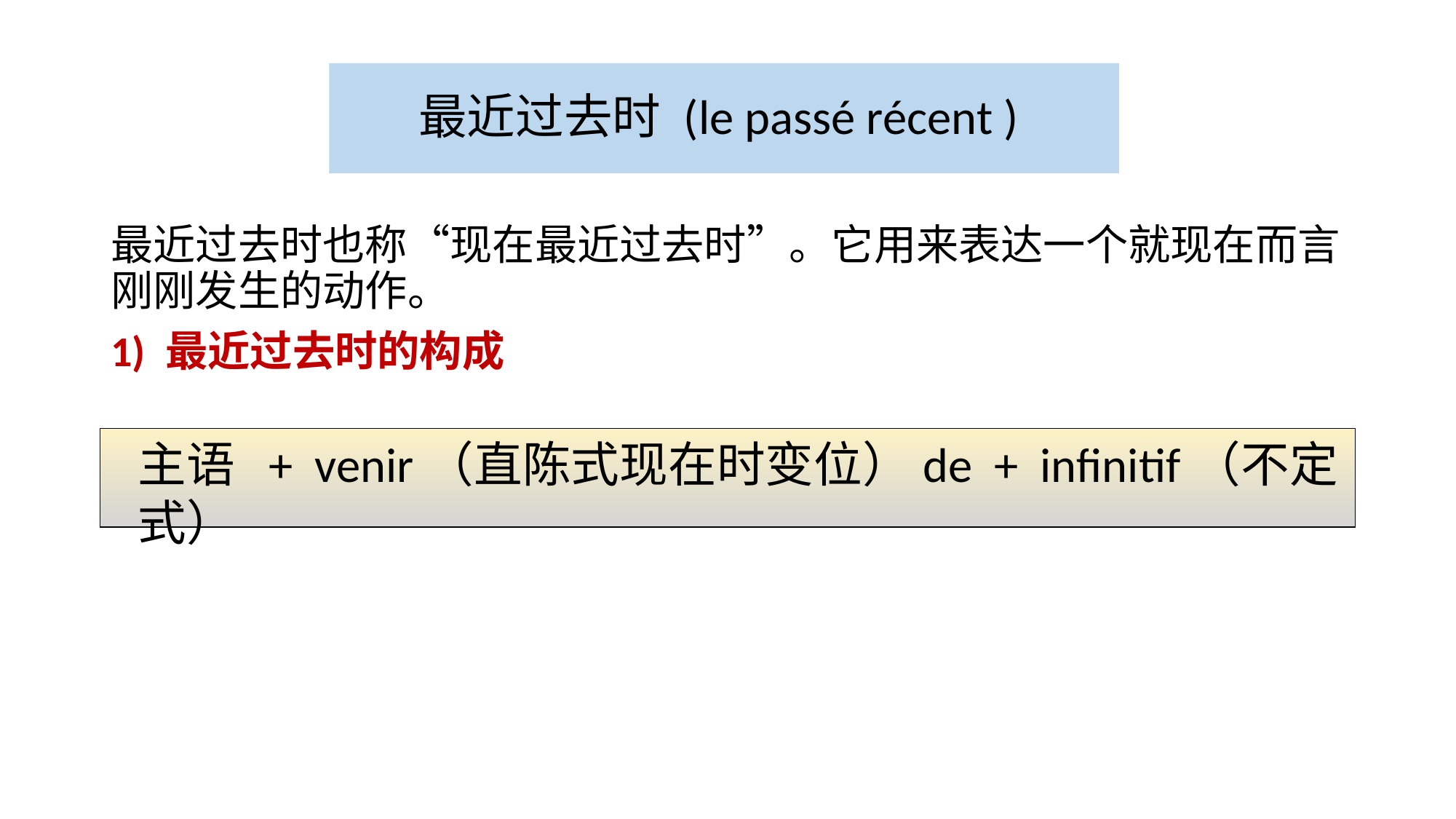

# 最近过去时 (le passé récent )
最近过去时也称“现在最近过去时”。它用来表达一个就现在而言刚刚发生的动作。
1) 最近过去时的构成

主语  +  venir（直陈式现在时变位）de  +  infinitif（不定式）